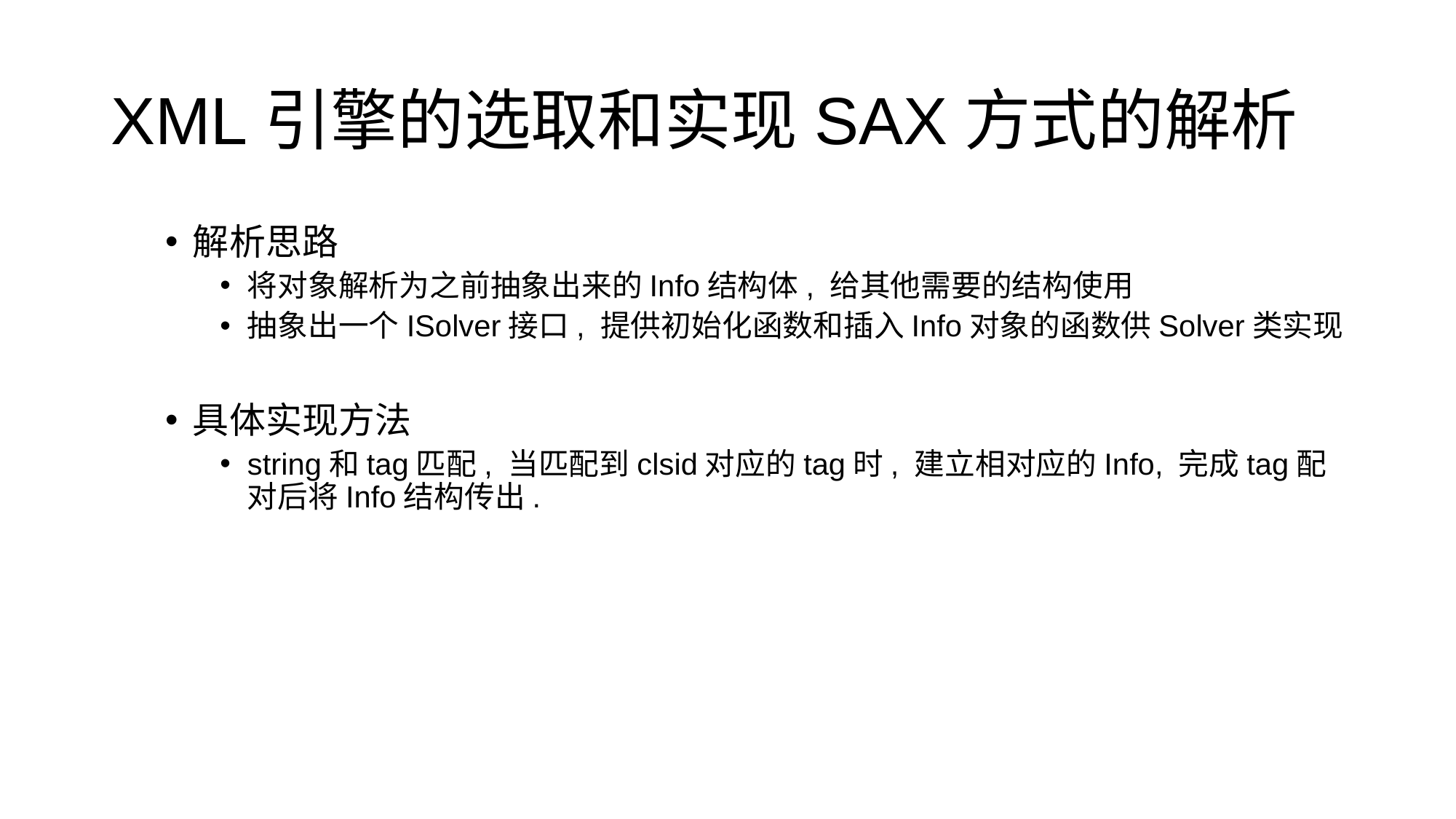

# XML引擎的选取和实现SAX方式的解析
解析思路
将对象解析为之前抽象出来的Info结构体, 给其他需要的结构使用
抽象出一个ISolver接口, 提供初始化函数和插入Info对象的函数供Solver类实现

具体实现方法
string和tag匹配, 当匹配到clsid对应的tag时, 建立相对应的Info, 完成tag配对后将Info结构传出.